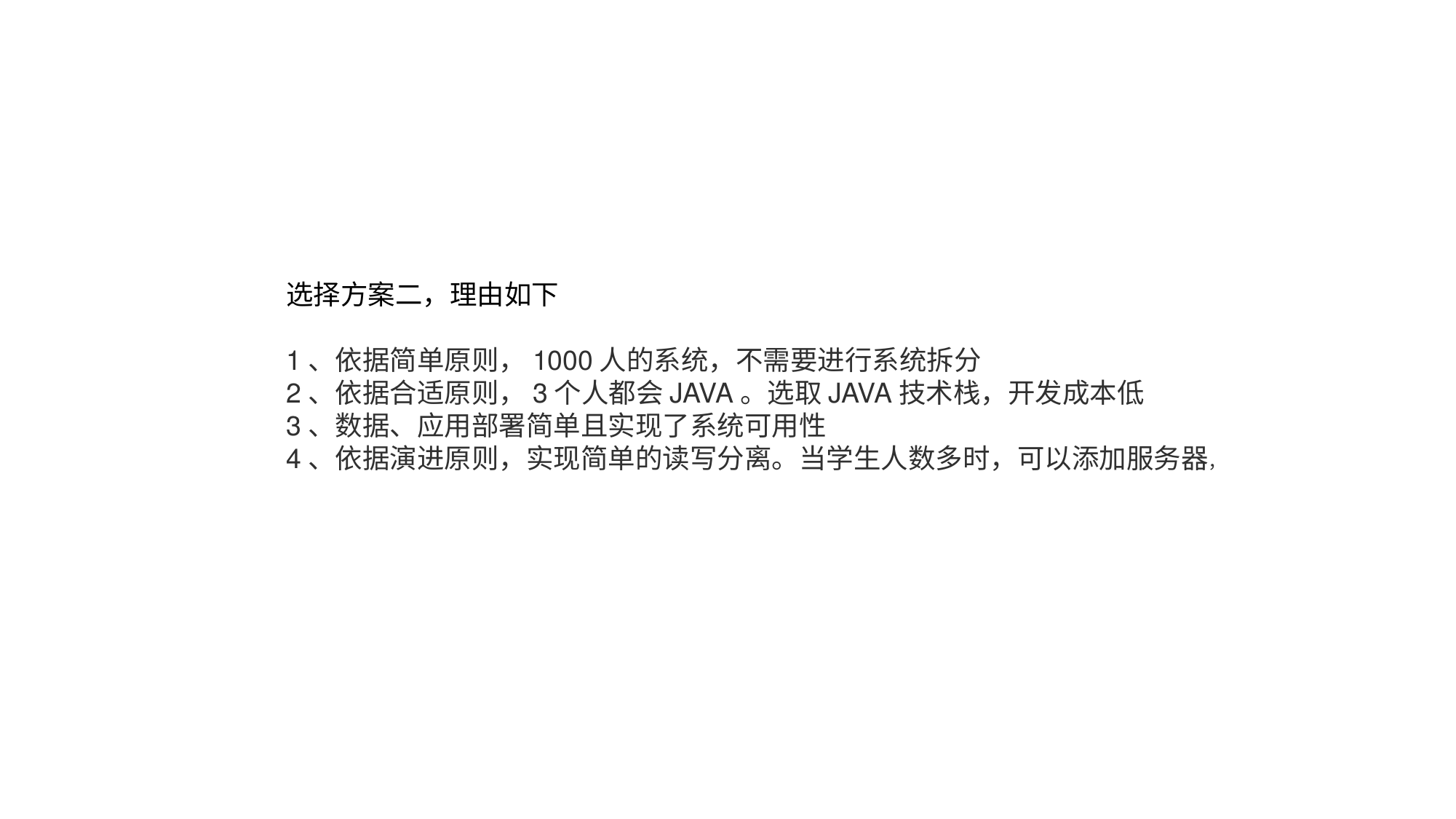

选择方案二，理由如下

1、依据简单原则，1000人的系统，不需要进行系统拆分
2、依据合适原则，3个人都会JAVA。选取JAVA技术栈，开发成本低
3、数据、应用部署简单且实现了系统可用性
4、依据演进原则，实现简单的读写分离。当学生人数多时，可以添加服务器，